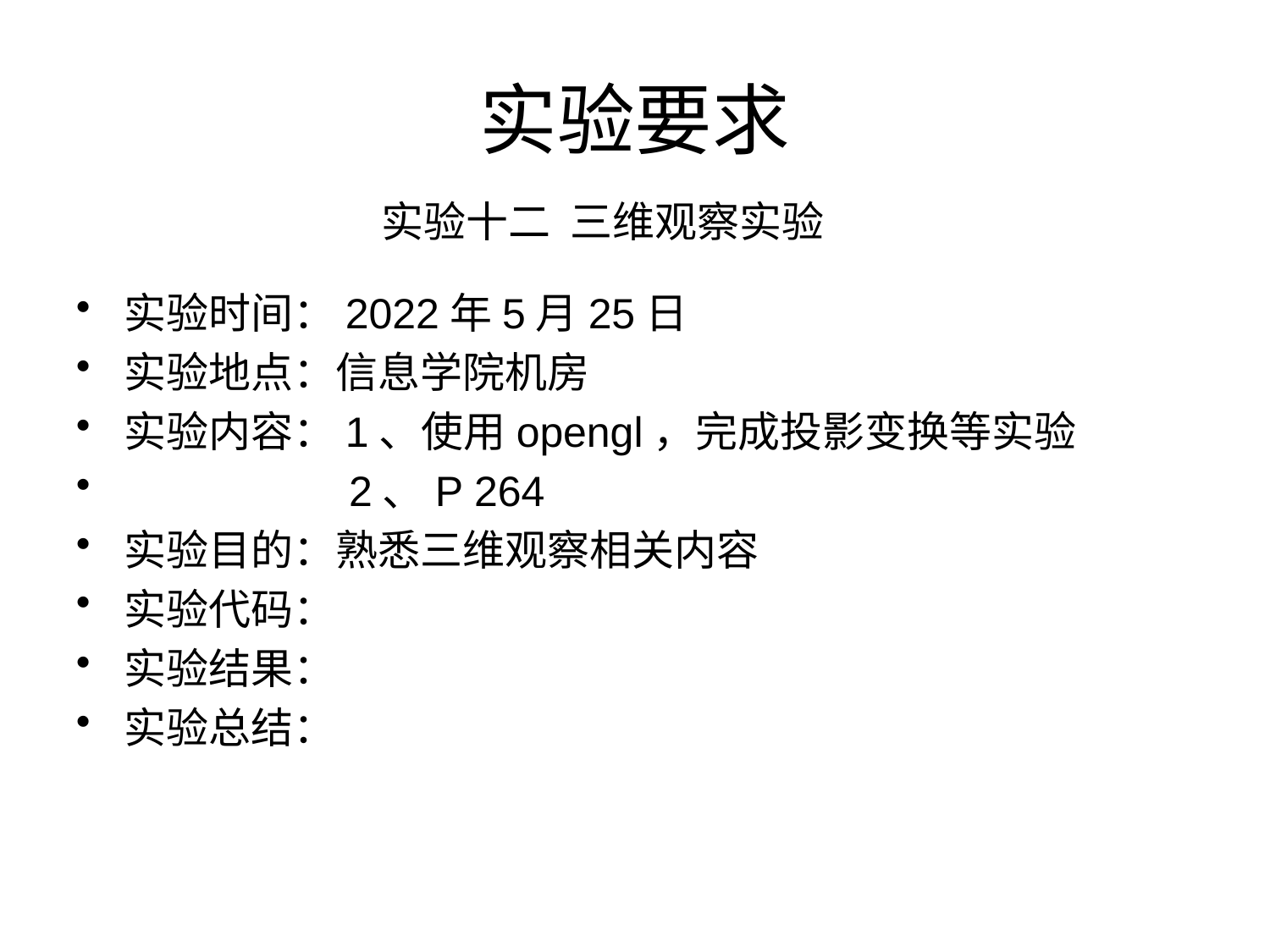

# 实验要求
                               实验十二  三维观察实验
实验时间：2022年5月25日
实验地点：信息学院机房
实验内容：1、使用opengl，完成投影变换等实验
                   2、P 264
实验目的：熟悉三维观察相关内容
实验代码：
实验结果：
实验总结：